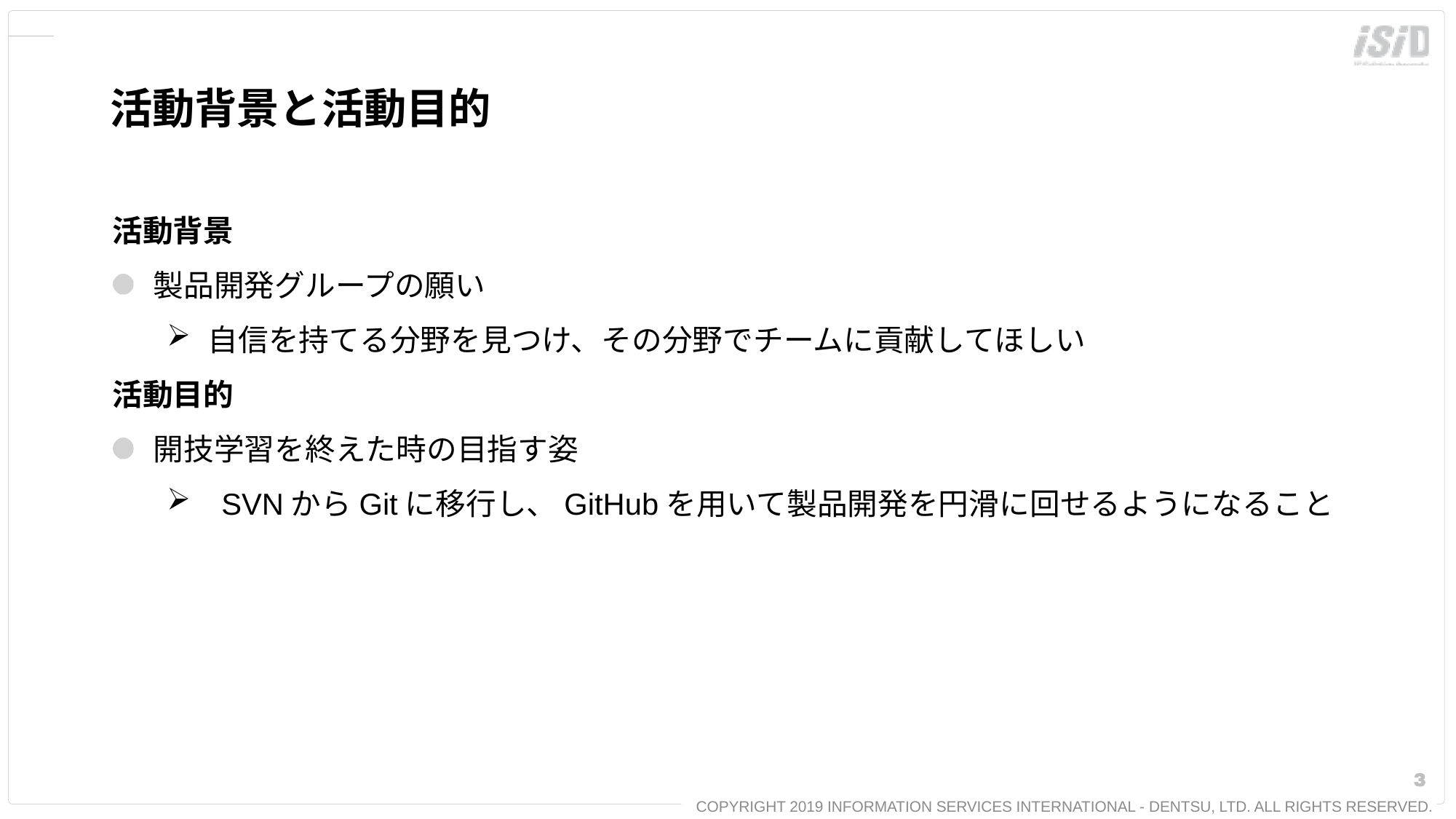

活動背景と活動目的
活動背景
製品開発グループの願い
自信を持てる分野を見つけ、その分野でチームに貢献してほしい
活動目的
開技学習を終えた時の目指す姿
SVNからGitに移行し、GitHubを用いて製品開発を円滑に回せるようになること
3
COPYRIGHT 2019 INFORMATION SERVICES INTERNATIONAL - DENTSU, LTD. ALL RIGHTS RESERVED.